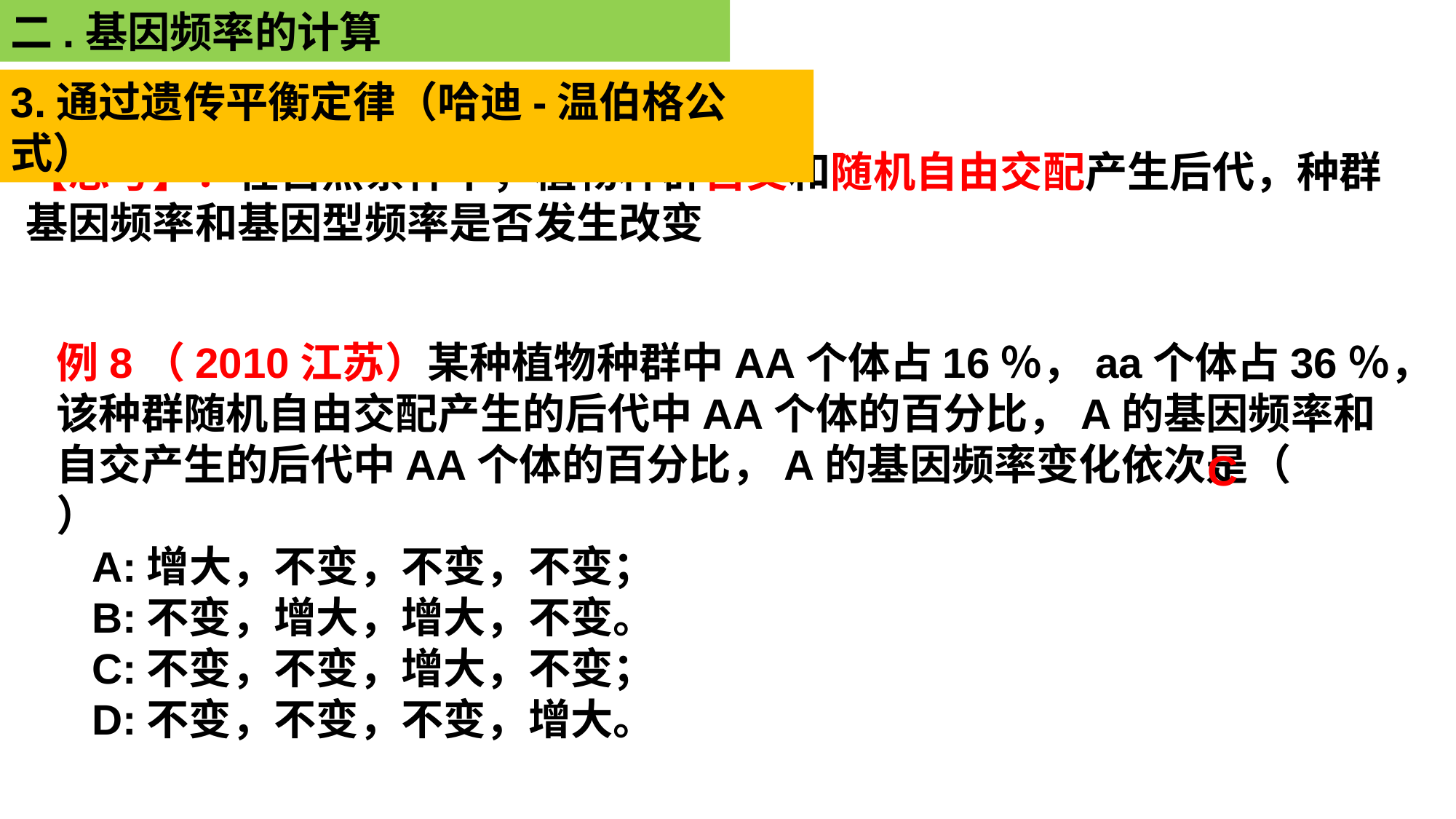

二.基因频率的计算
3.通过遗传平衡定律（哈迪-温伯格公式）
【思考】：在自然条件下，植物种群自交和随机自由交配产生后代，种群基因频率和基因型频率是否发生改变
例8（2010江苏）某种植物种群中AA个体占16％，aa个体占36％，该种群随机自由交配产生的后代中AA个体的百分比，A的基因频率和自交产生的后代中AA个体的百分比，A的基因频率变化依次是（            ）
   A:增大，不变，不变，不变；
   B:不变，增大，增大，不变。
   C:不变，不变，增大，不变；
   D:不变，不变，不变，增大。
C